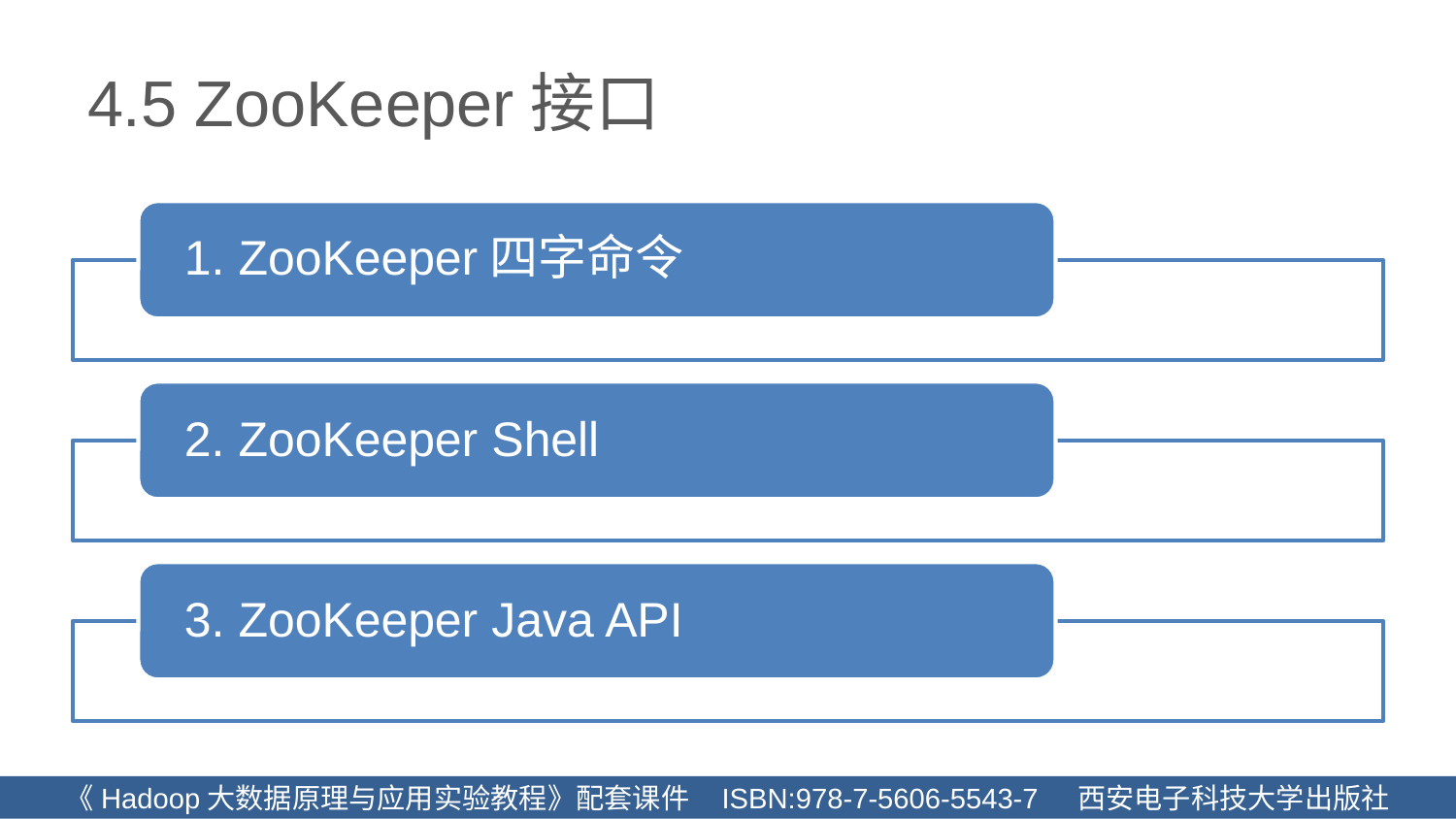

# 4.5 ZooKeeper接口
1. ZooKeeper四字命令
2. ZooKeeper Shell
3. ZooKeeper Java API